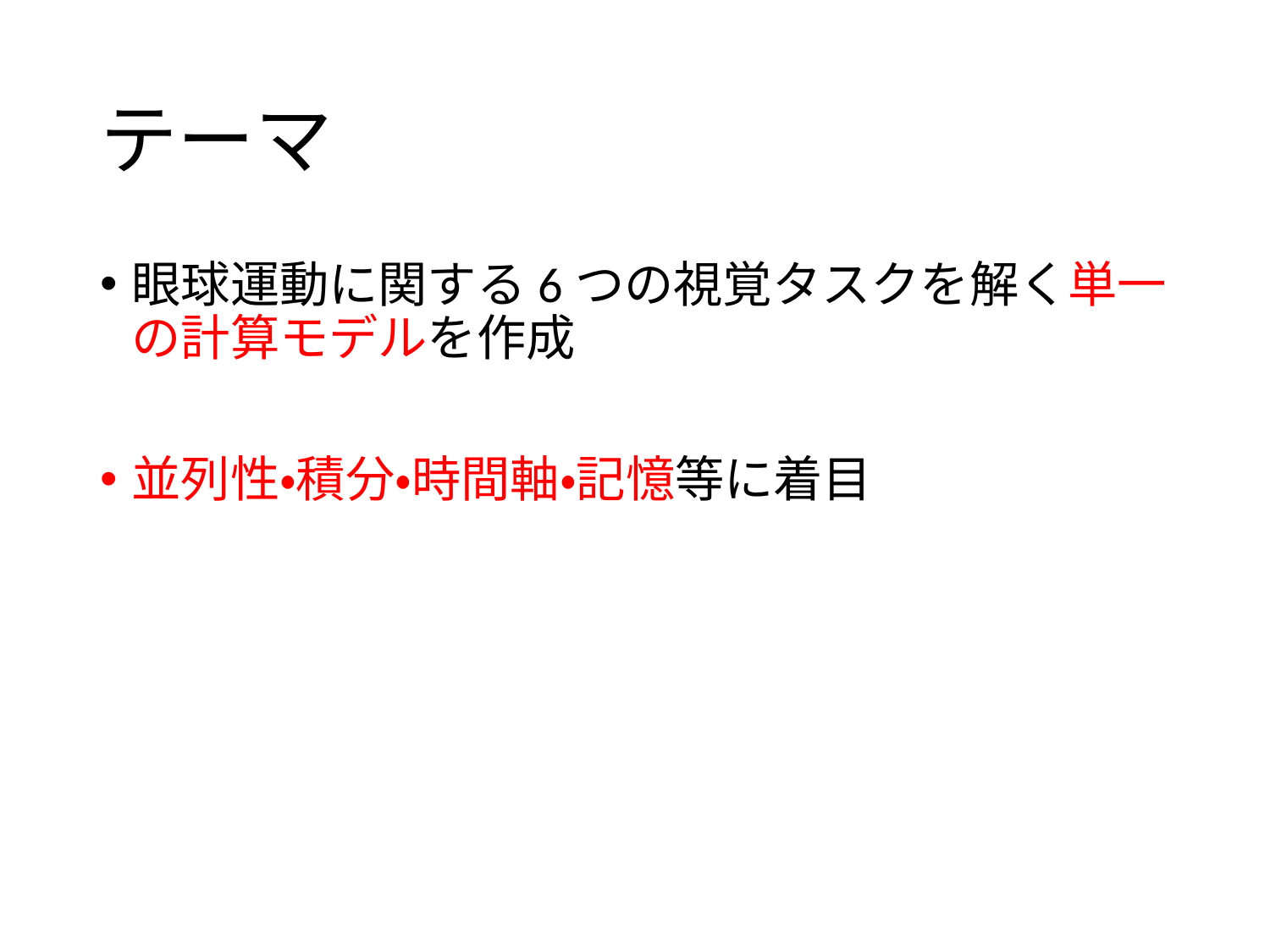

# テーマ
眼球運動に関する6つの視覚タスクを解く単一の計算モデルを作成

並列性・積分・時間軸・記憶等に着目